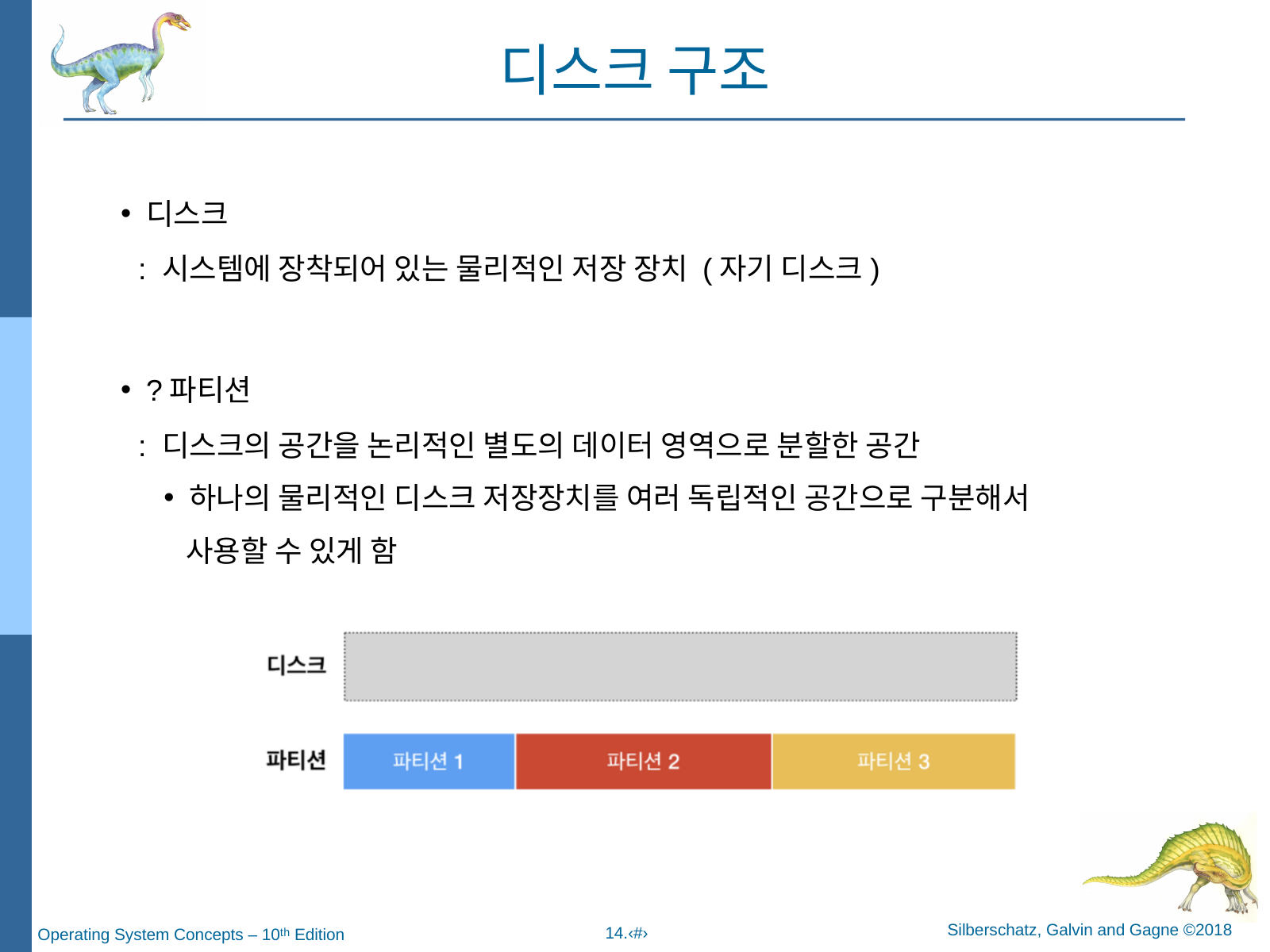

디스크 구조

디스크
: 시스템에 장착되어 있는 물리적인 저장 장치 (자기 디스크)

?파티션
: 디스크의 공간을 논리적인 별도의 데이터 영역으로 분할한 공간
하나의 물리적인 디스크 저장장치를 여러 독립적인 공간으로 구분해서
      사용할 수 있게 함

Silberschatz, Galvin and Gagne ©2018
14.‹#›
Operating System Concepts – 10ᵗʰ Edition